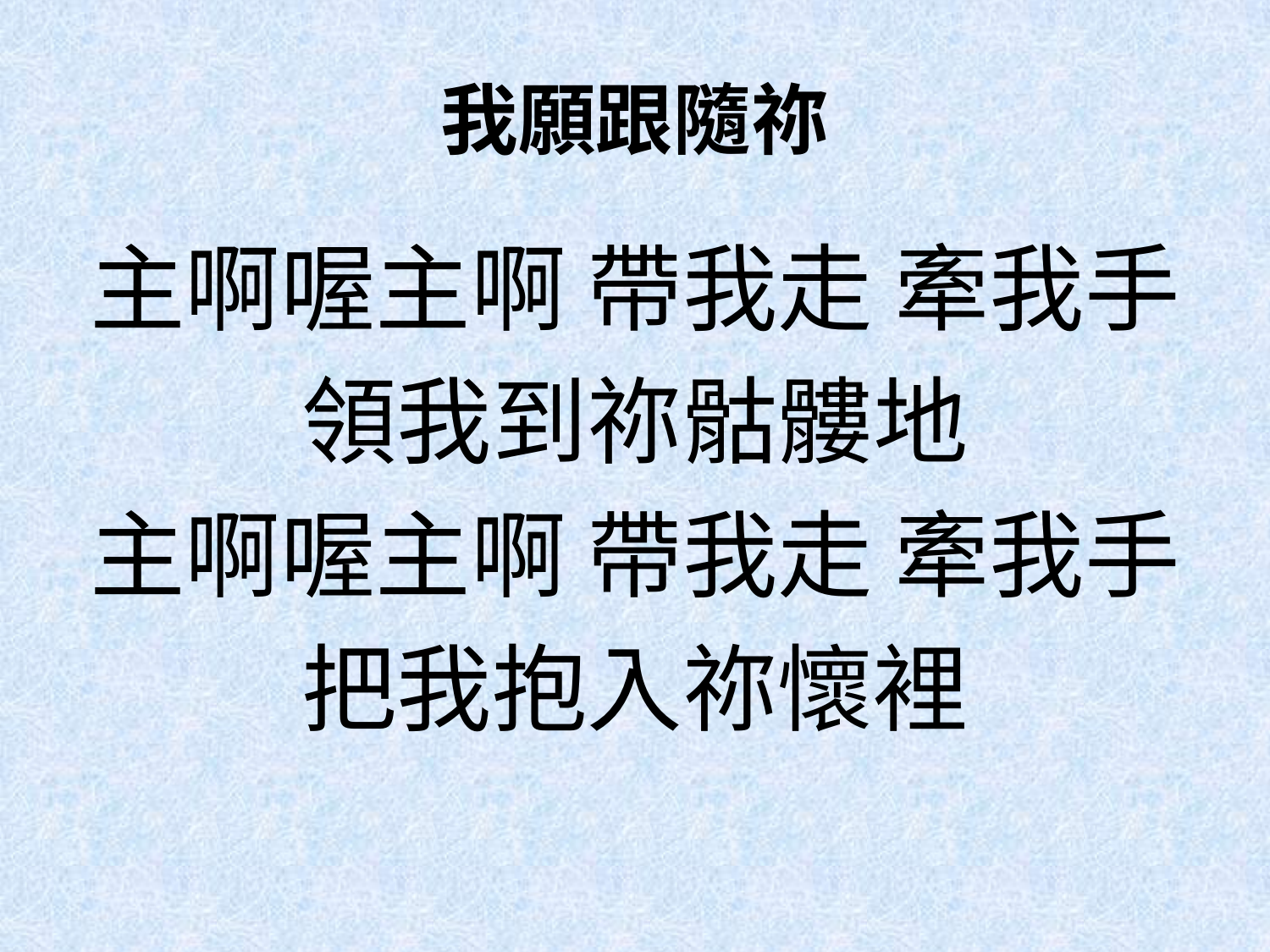

# 我願跟隨祢
主啊喔主啊 帶我走 牽我手
領我到祢骷髏地
主啊喔主啊 帶我走 牽我手
把我抱入祢懷裡